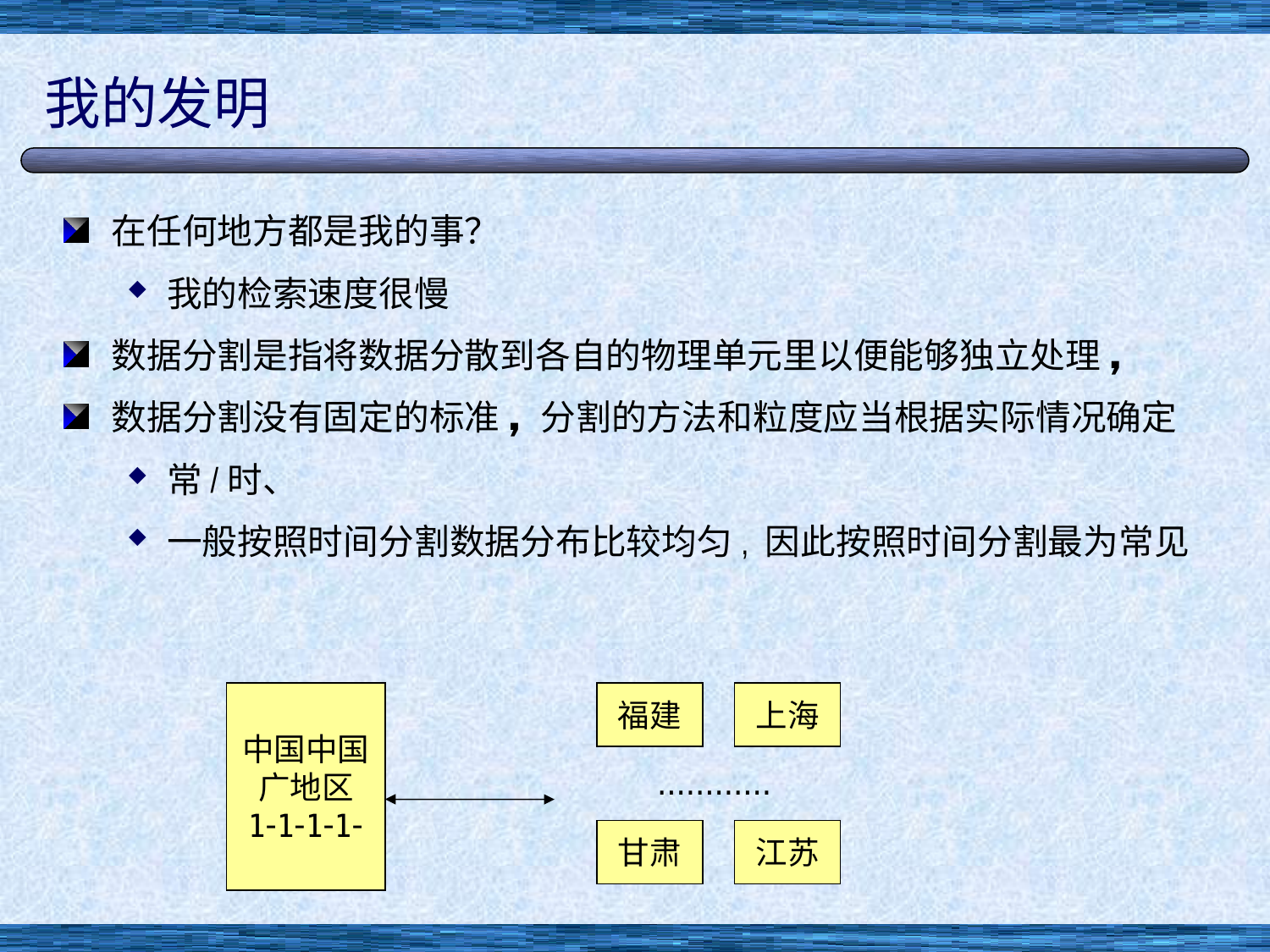

# 我的发明
在任何地方都是我的事？
我的检索速度很慢
数据分割是指将数据分散到各自的物理单元里以便能够独立处理,
数据分割没有固定的标准, 分割的方法和粒度应当根据实际情况确定
常/时、
一般按照时间分割数据分布比较均匀, 因此按照时间分割最为常见

中国中国
广地区
1-1-1-1-
福建
上海
............

甘肃
江苏